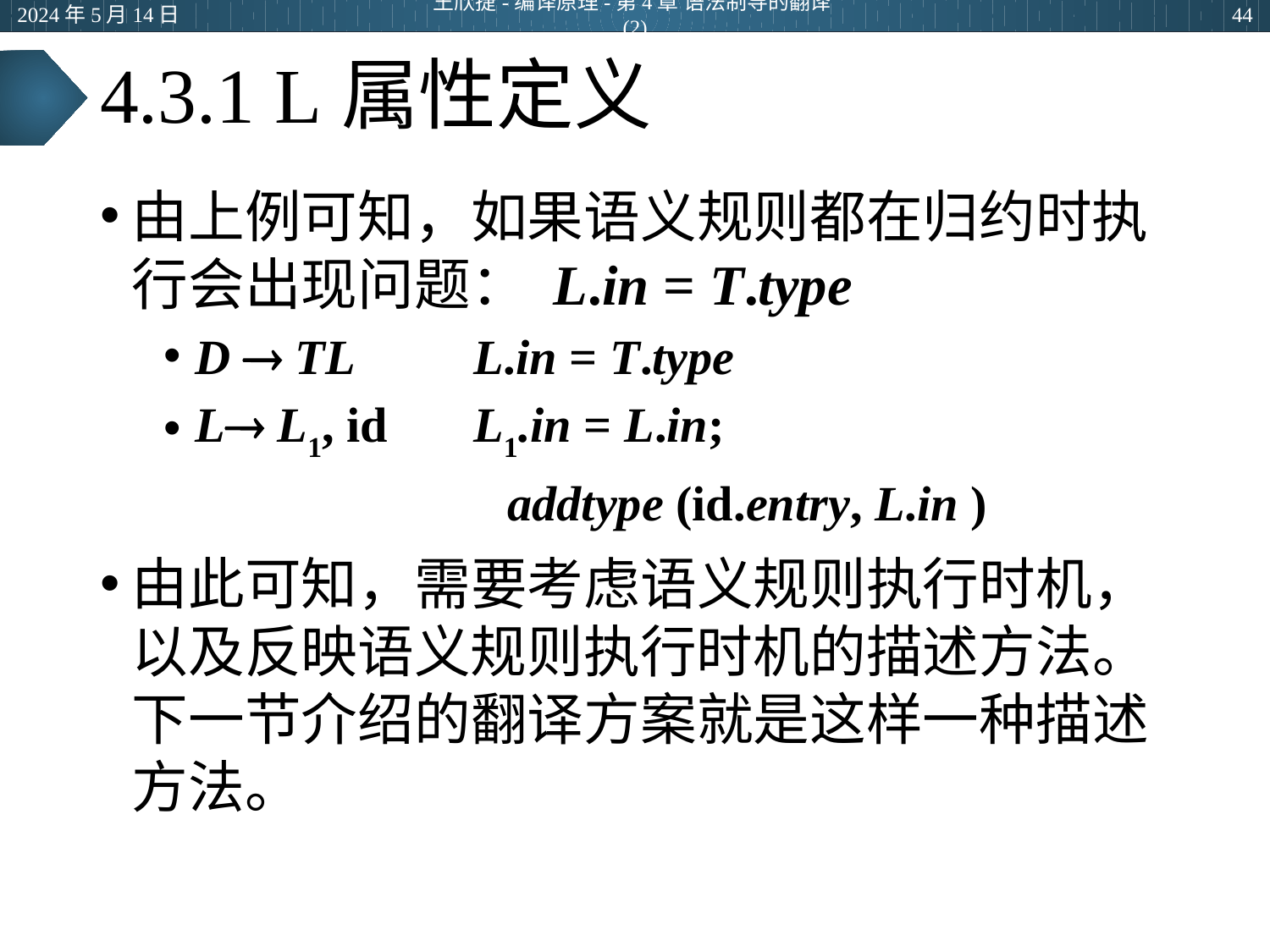

2024年5月14日
王欣捷-编译原理-第4章 语法制导的翻译(2)
44
# 4.3.1 L属性定义
由上例可知，如果语义规则都在归约时执行会出现问题： L.in = T.type
D → TL 	  L.in = T.type
L→ L1, id 	  L1.in = L.in;
                            addtype (id.entry, L.in )
由此可知，需要考虑语义规则执行时机，以及反映语义规则执行时机的描述方法。下一节介绍的翻译方案就是这样一种描述方法。